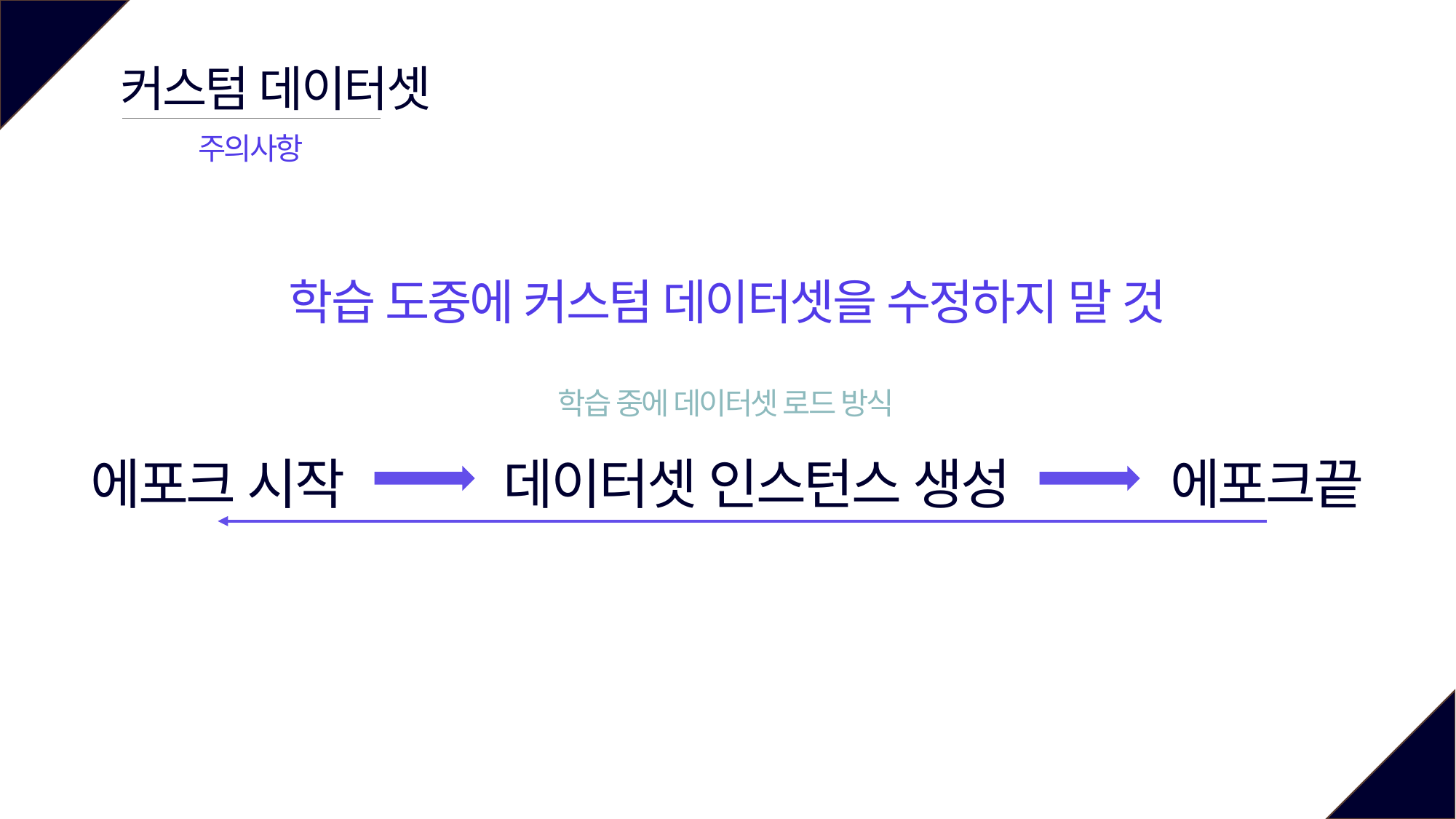

커스텀 데이터셋
주의사항
학습 도중에 커스텀 데이터셋을 수정하지 말 것
학습 중에 데이터셋 로드 방식
데이터셋 인스턴스 생성
에포크 시작

에포크끝